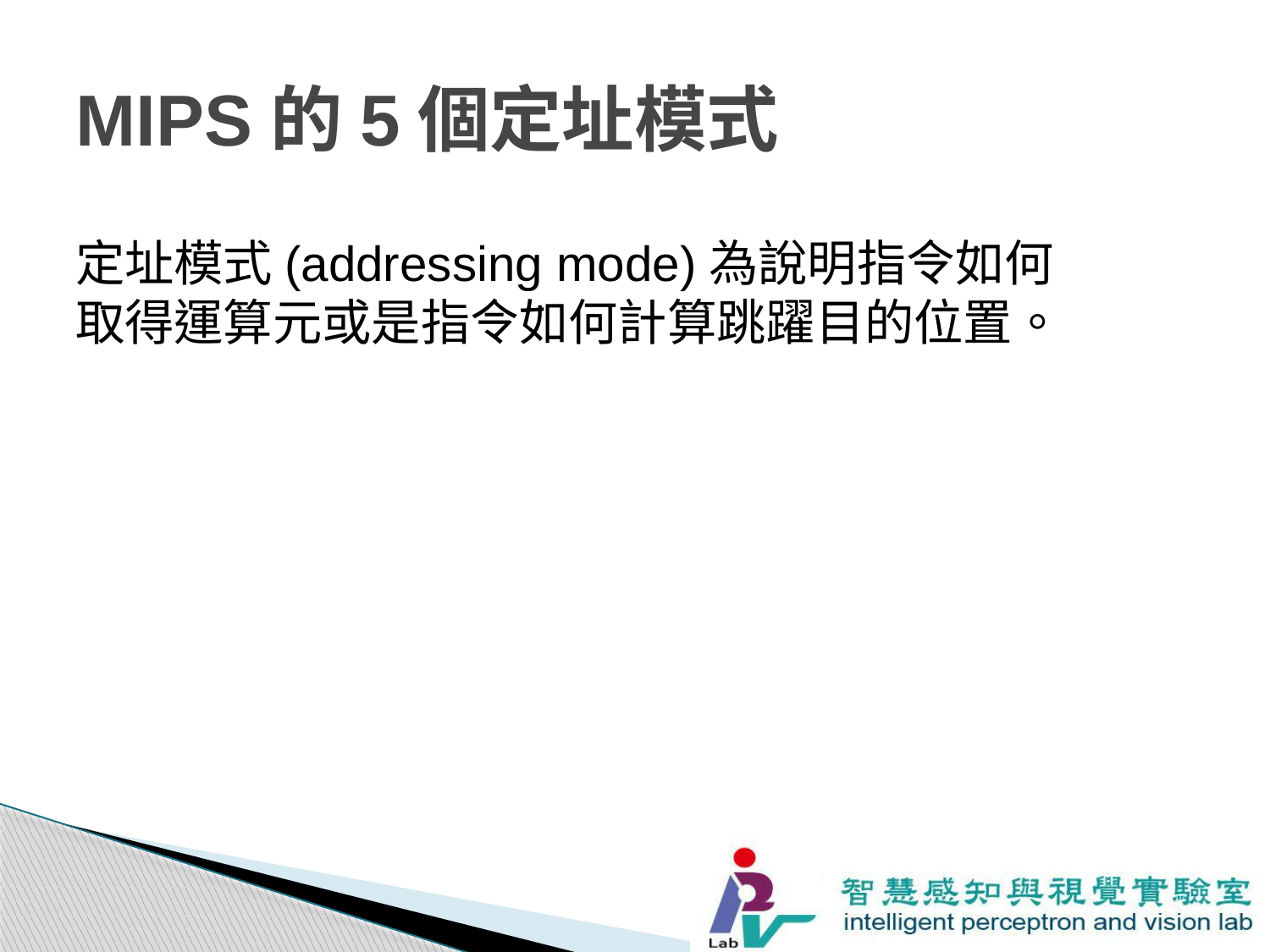

# MIPS的5個定址模式
定址模式(addressing mode)為說明指令如何取得運算元或是指令如何計算跳躍目的位置。